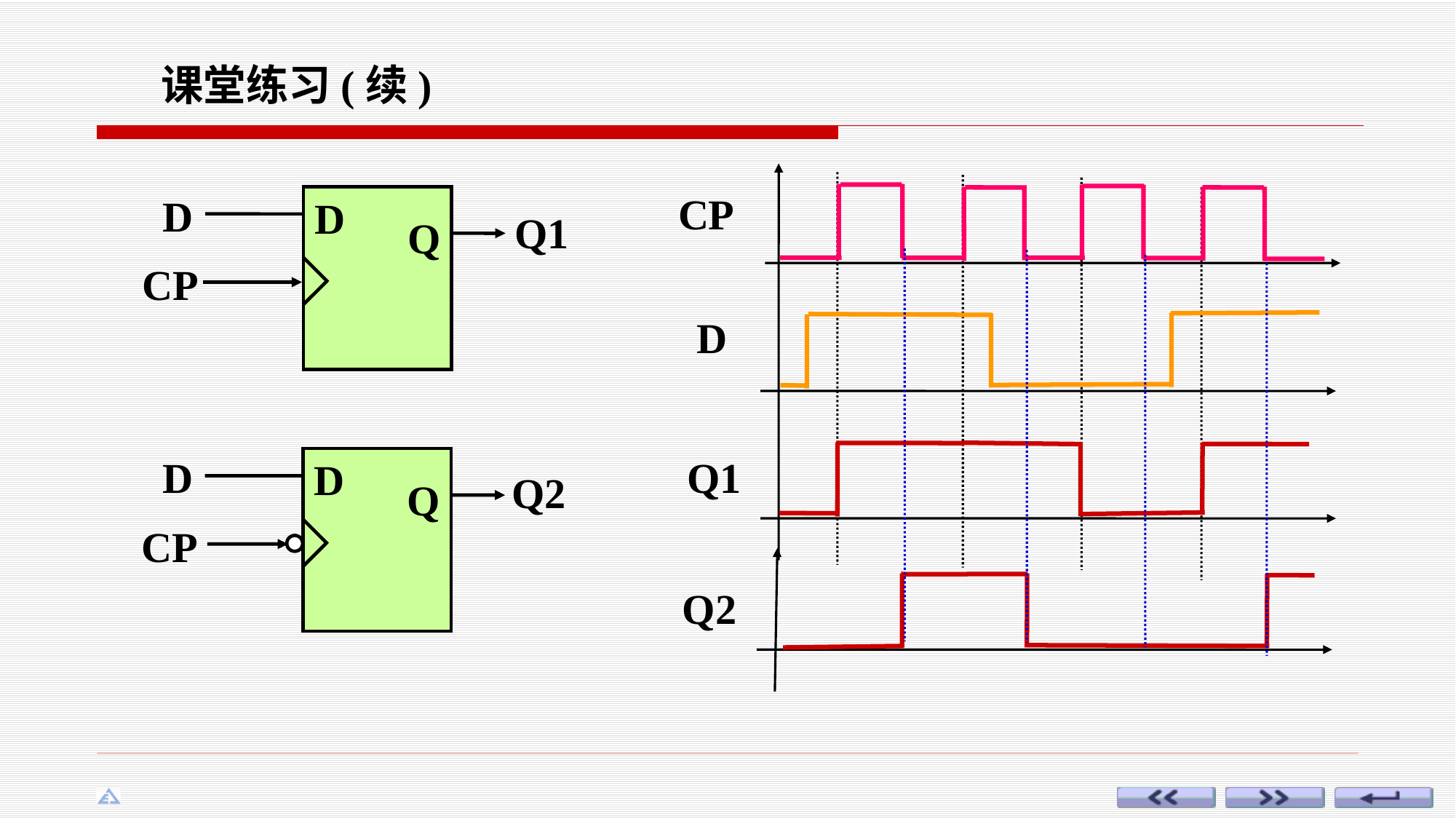

课堂练习(续)

CP
D
Q1
D
D

Q
Q1
CP

D
D

Q

CP

Q2

Q2